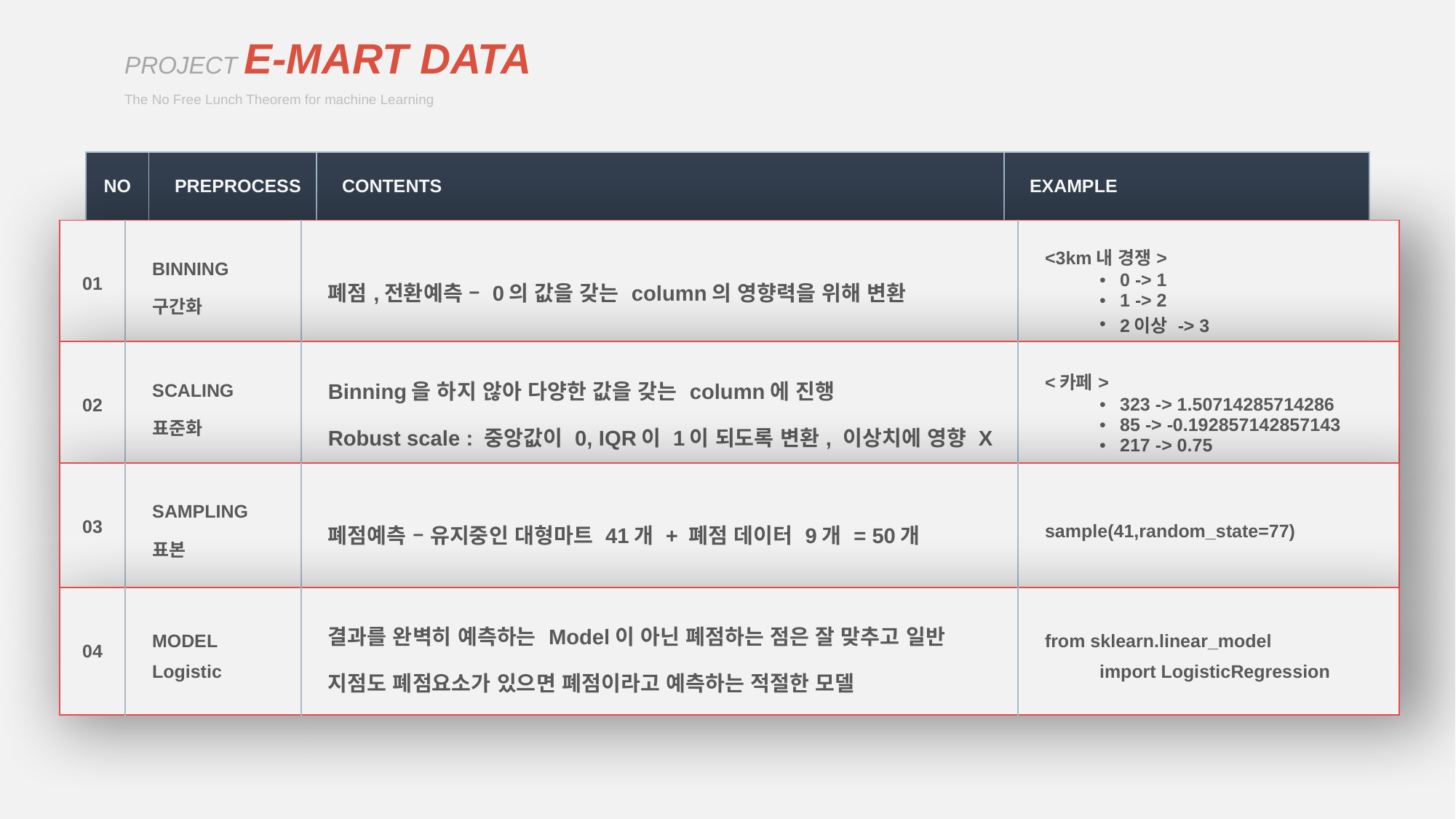

PROJECT E-MART DATA
The No Free Lunch Theorem for machine Learning
| NO | PREPROCESS | CONTENTS | EXAMPLE |
| --- | --- | --- | --- |
| 01 | BINNING 구간화 | 폐점,전환예측 – 0의 값을 갖는 column의 영향력을 위해 변환 | <3km내 경쟁> 0 -> 1 1 -> 2 2이상 -> 3 |
| 02 | SCALING 표준화 | Binning을 하지 않아 다양한 값을 갖는 column에 진행 Robust scale : 중앙값이 0, IQR이 1이 되도록 변환, 이상치에 영향 X | <카페> 323 -> 1.50714285714286 85 -> -0.192857142857143 217 -> 0.75 |
| 03 | SAMPLING 표본 | 폐점예측 – 유지중인 대형마트 41개 + 폐점 데이터 9개 = 50개 | sample(41,random\_state=77) |
| 04 | MODEL Logistic | 결과를 완벽히 예측하는 Model이 아닌 폐점하는 점은 잘 맞추고 일반 지점도 폐점요소가 있으면 폐점이라고 예측하는 적절한 모델 | from sklearn.linear\_model import LogisticRegression |
| 01 | BINNING 구간화 | 폐점,전환예측 – 0의 값을 갖는 column의 영향력을 위해 변환 | <3km내 경쟁> 0 -> 1 1 -> 2 2이상 -> 3 |
| --- | --- | --- | --- |
| 02 | SCALING 표준화 | Binning을 하지 않아 다양한 값을 갖는 column에 진행 Robust scale : 중앙값이 0, IQR이 1이 되도록 변환, 이상치에 영향 X | <카페> 323 -> 1.50714285714286 85 -> -0.192857142857143 217 -> 0.75 |
| --- | --- | --- | --- |
| 03 | SAMPLING 표본 | 폐점예측 – 유지중인 대형마트 41개 + 폐점 데이터 9개 = 50개 | sample(41,random\_state=77) |
| --- | --- | --- | --- |
| 04 | MODEL Logistic | 결과를 완벽히 예측하는 Model이 아닌 폐점하는 점은 잘 맞추고 일반 지점도 폐점요소가 있으면 폐점이라고 예측하는 적절한 모델 | from sklearn.linear\_model import LogisticRegression |
| --- | --- | --- | --- |